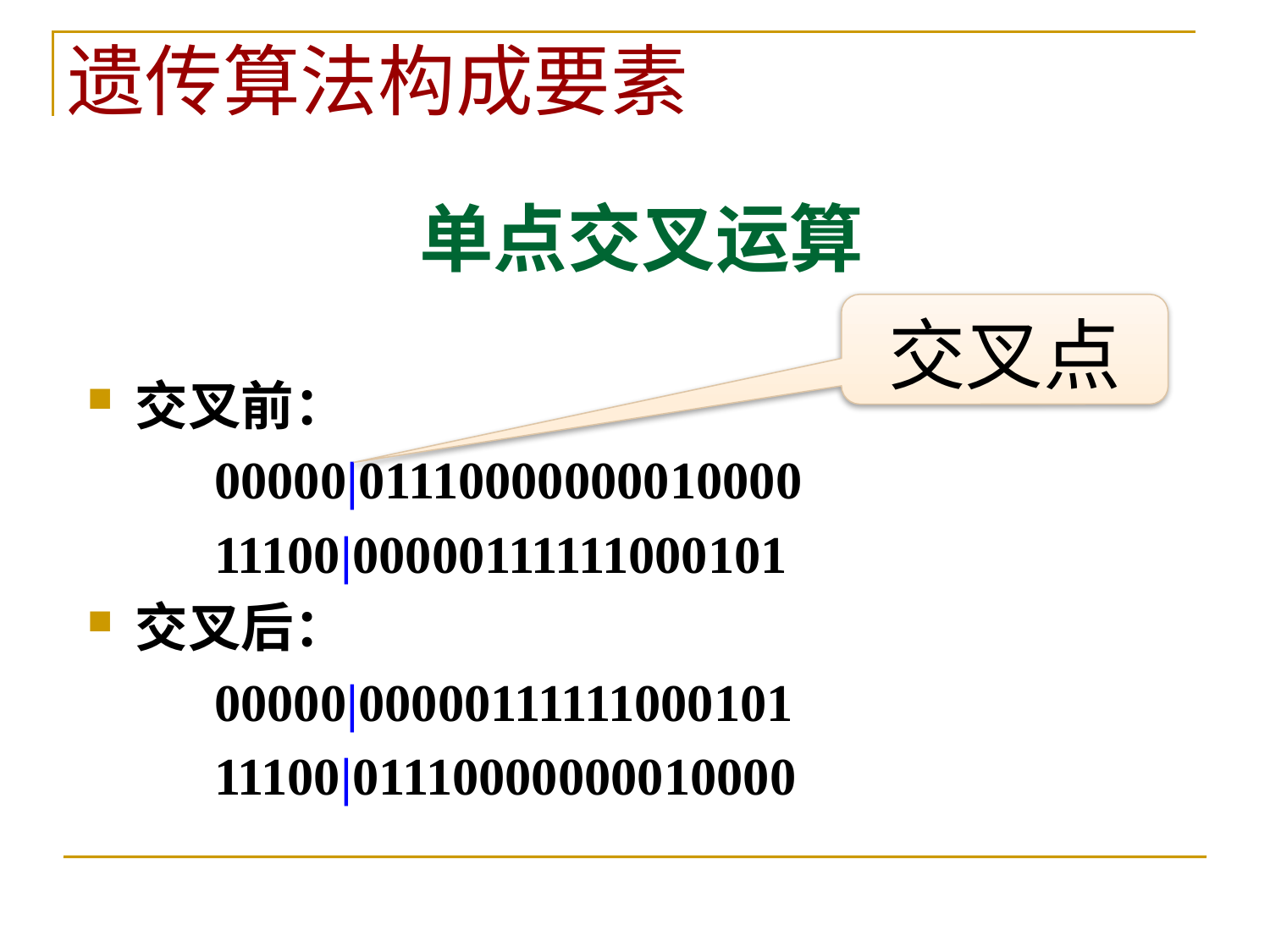

遗传算法构成要素
# 单点交叉运算
交叉点
交叉前：
	00000|01110000000010000
	11100|00000111111000101
交叉后：
	00000|00000111111000101
	11100|01110000000010000